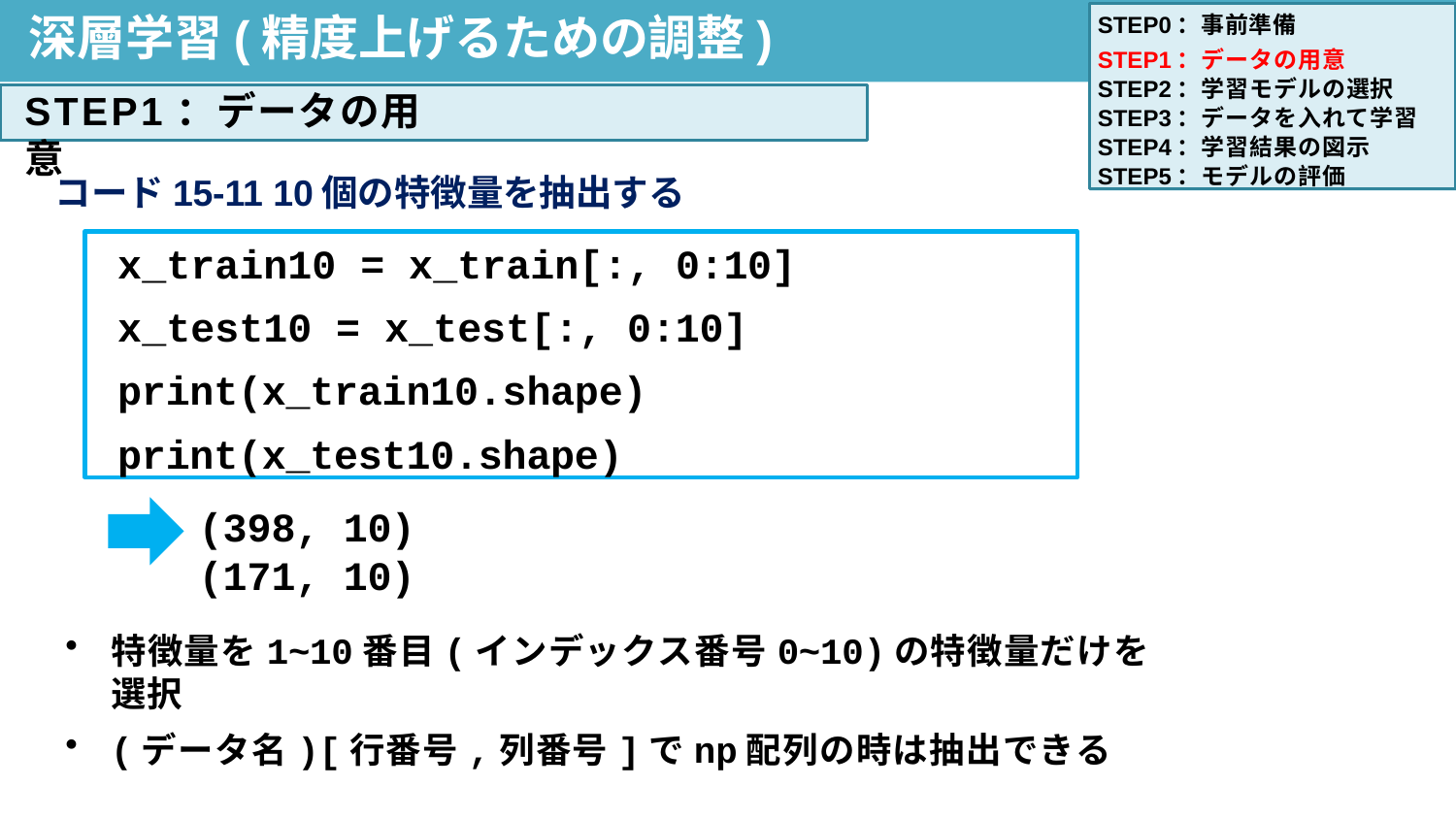

STEP0：事前準備
STEP1：データの用意 STEP2：学習モデルの選択 STEP3：データを入れて学習 STEP4：学習結果の図示 STEP5：モデルの評価
# 深層学習(精度上げるための調整)

STEP1：データの用意
コード15-11 10個の特徴量を抽出する
x_train10 = x_train[:, 0:10]
x_test10 = x_test[:, 0:10] print(x_train10.shape)
print(x_test10.shape)

(398, 10)
(171, 10)
特徴量を1~10番目(インデックス番号0~10)の特徴量だけを選択
(データ名)[行番号,列番号]でnp配列の時は抽出できる